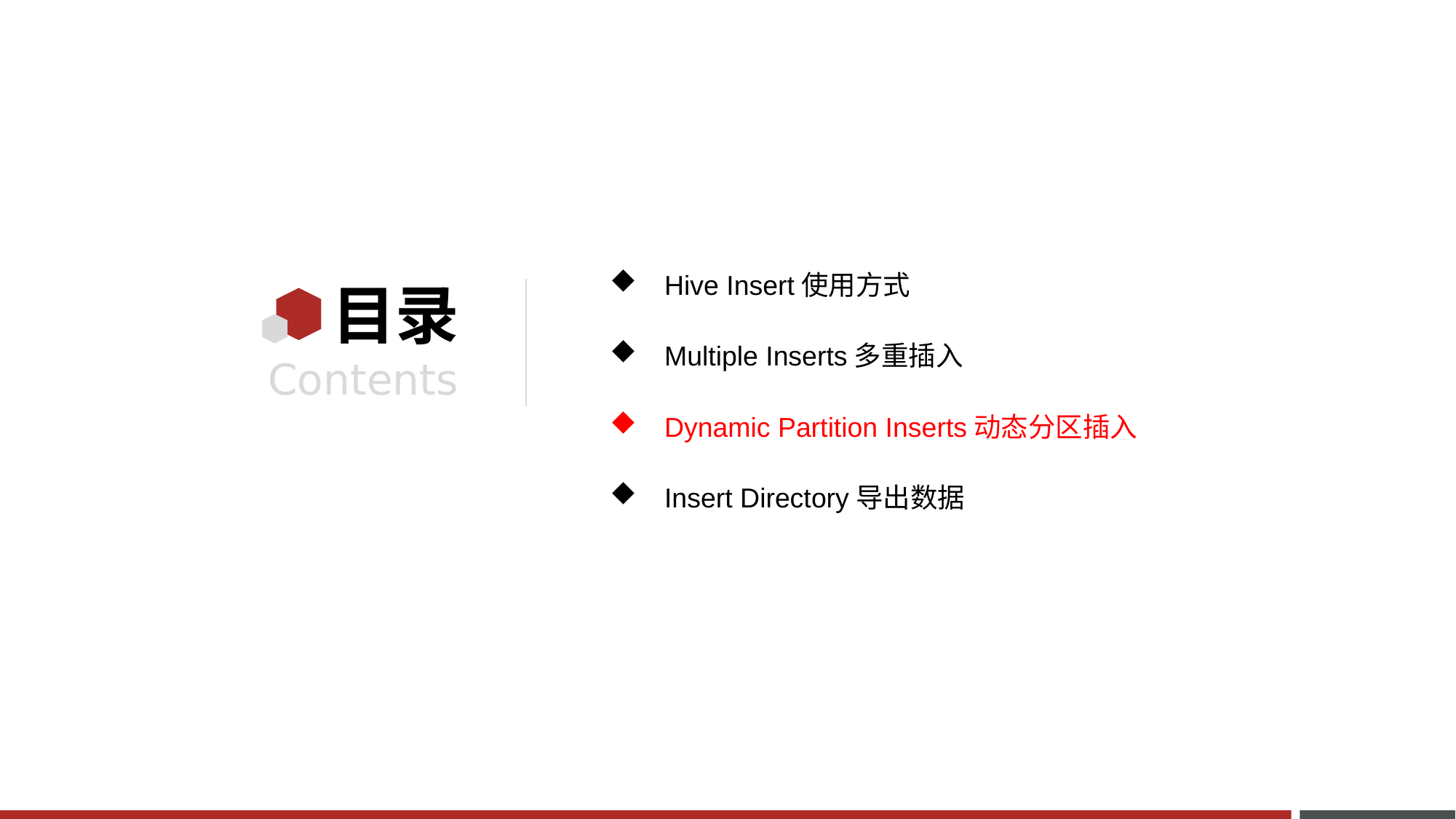

Hive Insert使用方式
Multiple Inserts多重插入
Dynamic Partition Inserts动态分区插入
Insert Directory导出数据